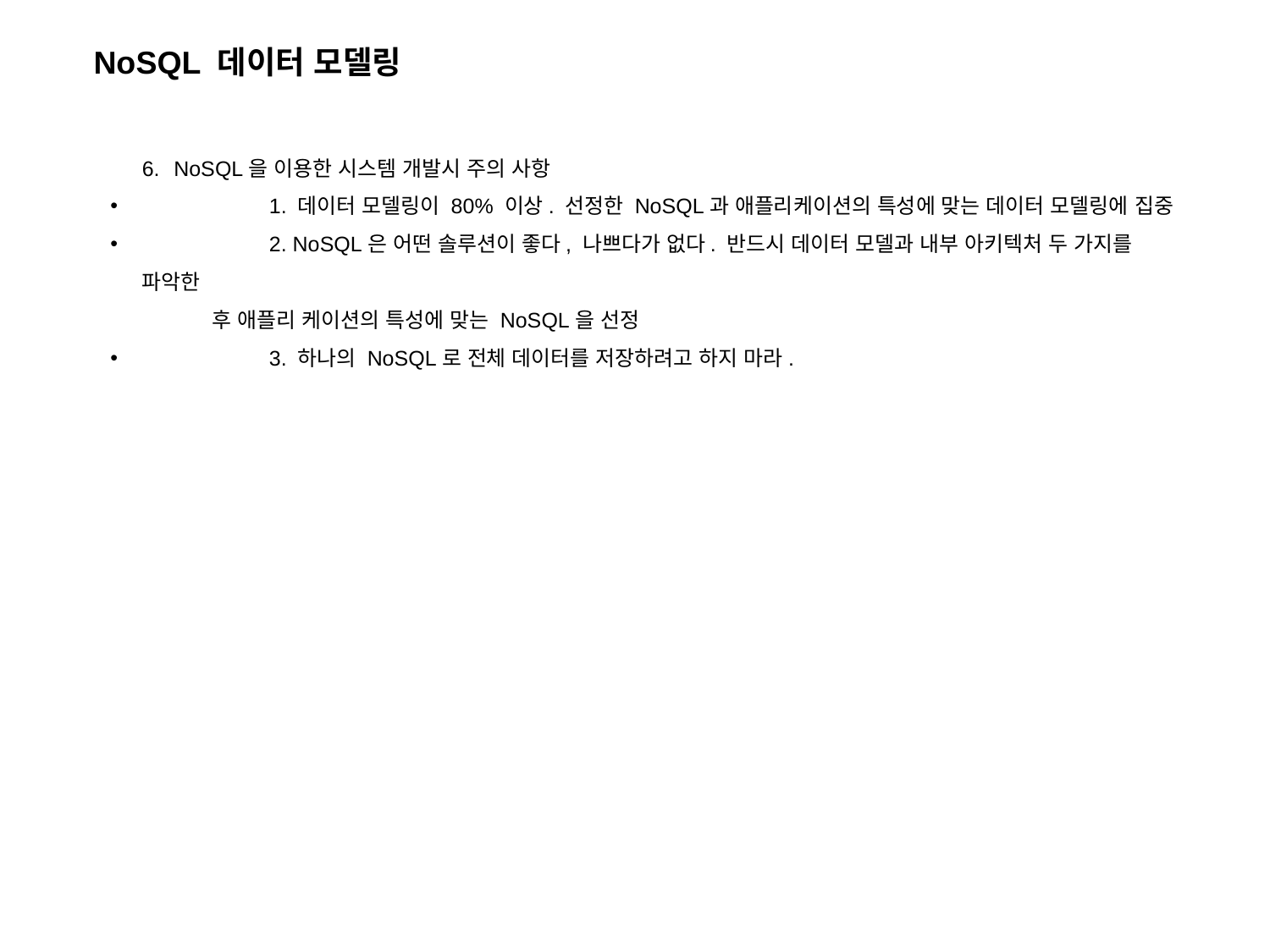

NoSQL 데이터 모델링
NoSQL을 이용한 시스템 개발시 주의 사항
	1. 데이터 모델링이 80% 이상. 선정한 NoSQL과 애플리케이션의 특성에 맞는 데이터 모델링에 집중
	2. NoSQL은 어떤 솔루션이 좋다, 나쁘다가 없다. 반드시 데이터 모델과 내부 아키텍처 두 가지를 파악한
           후 애플리 케이션의 특성에 맞는 NoSQL을 선정
	3. 하나의 NoSQL로 전체 데이터를 저장하려고 하지 마라.